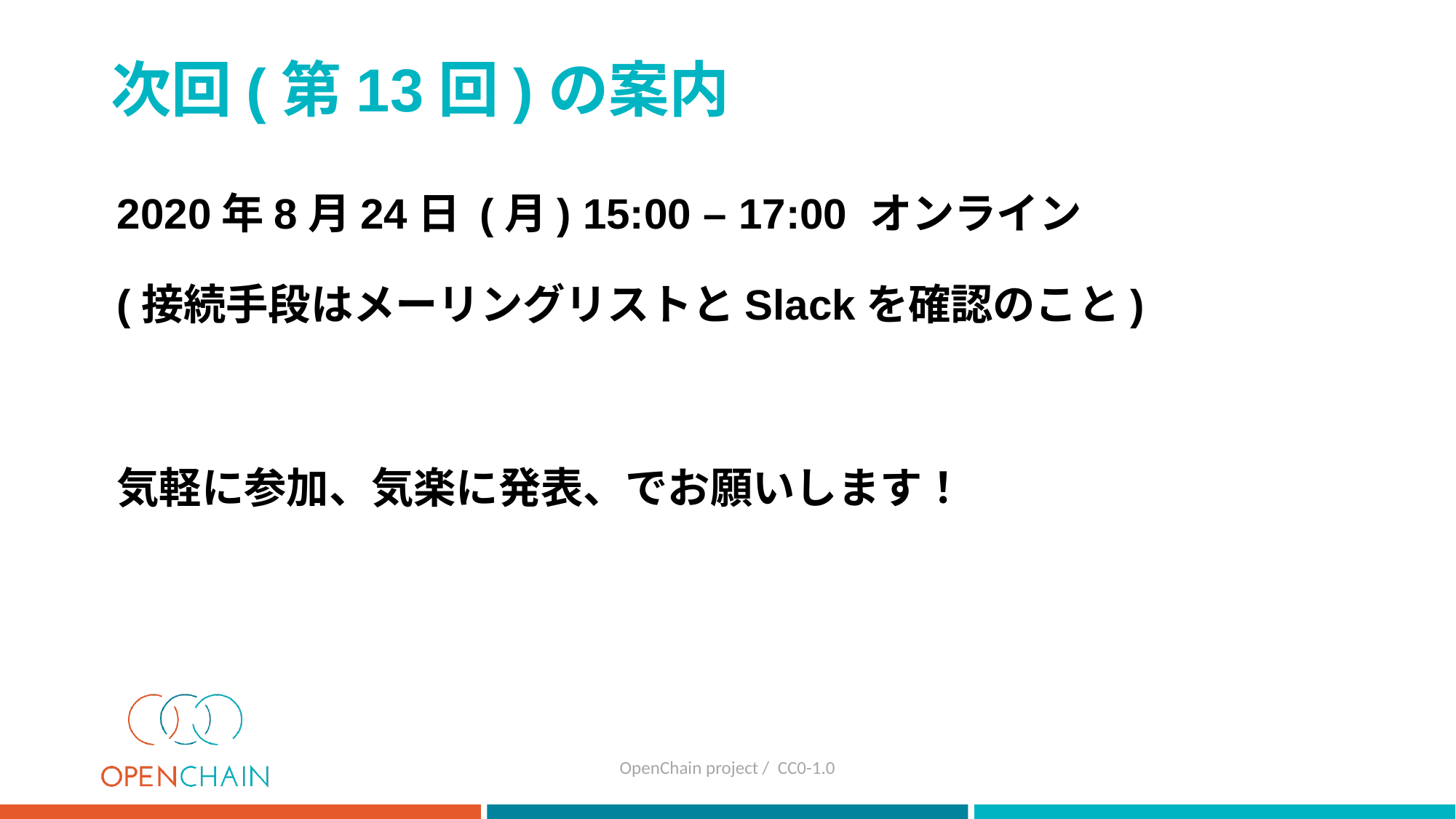

# 次回(第13回)の案内
2020年8月24日 (月) 15:00 – 17:00 オンライン
(接続手段はメーリングリストとSlackを確認のこと)

気軽に参加、気楽に発表、でお願いします！
OpenChain project /  CC0-1.0